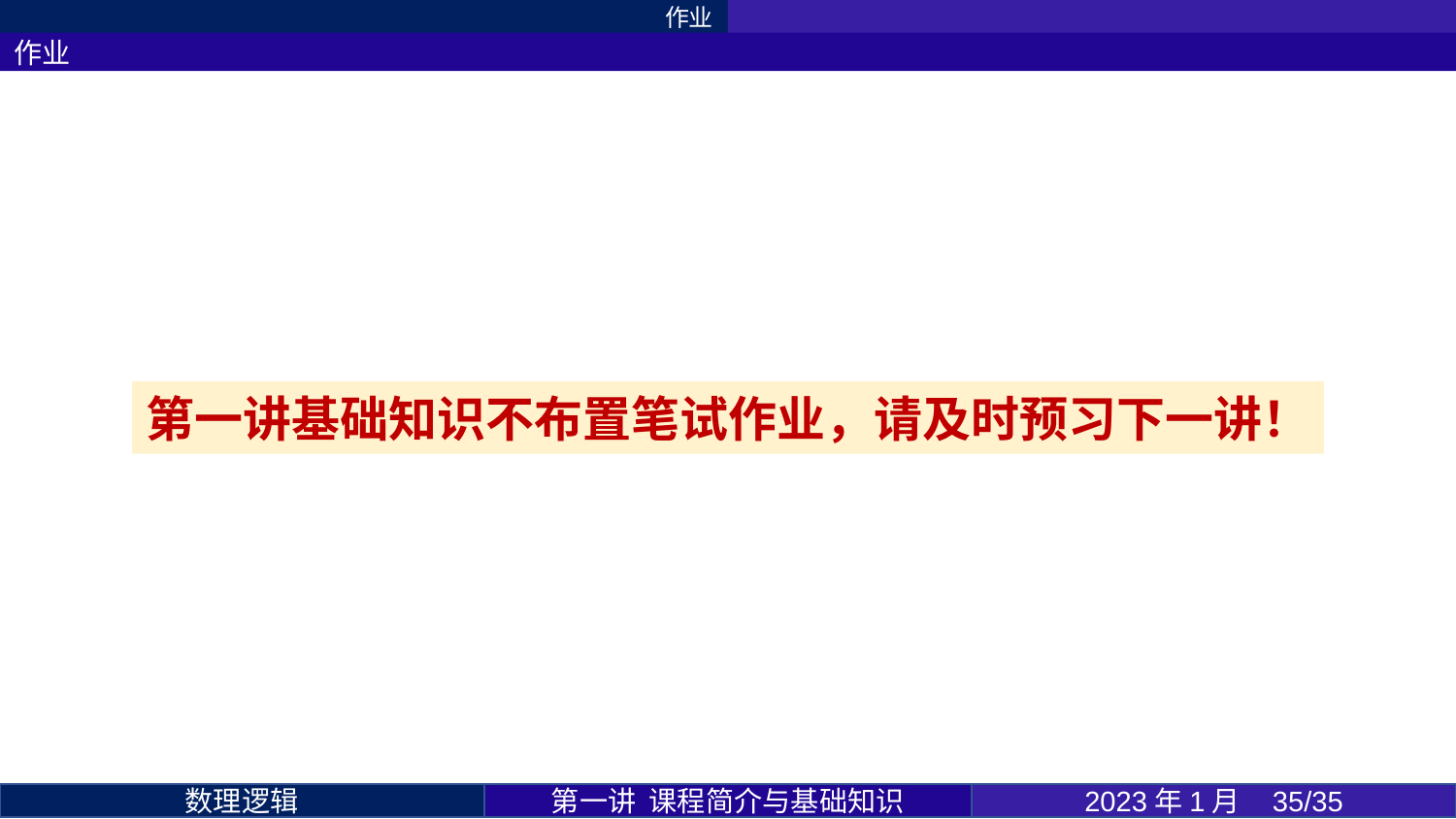

作业
作业
第一讲基础知识不布置笔试作业，请及时预习下一讲！
第一讲  课程简介与基础知识
2023年1月    35/35
数理逻辑